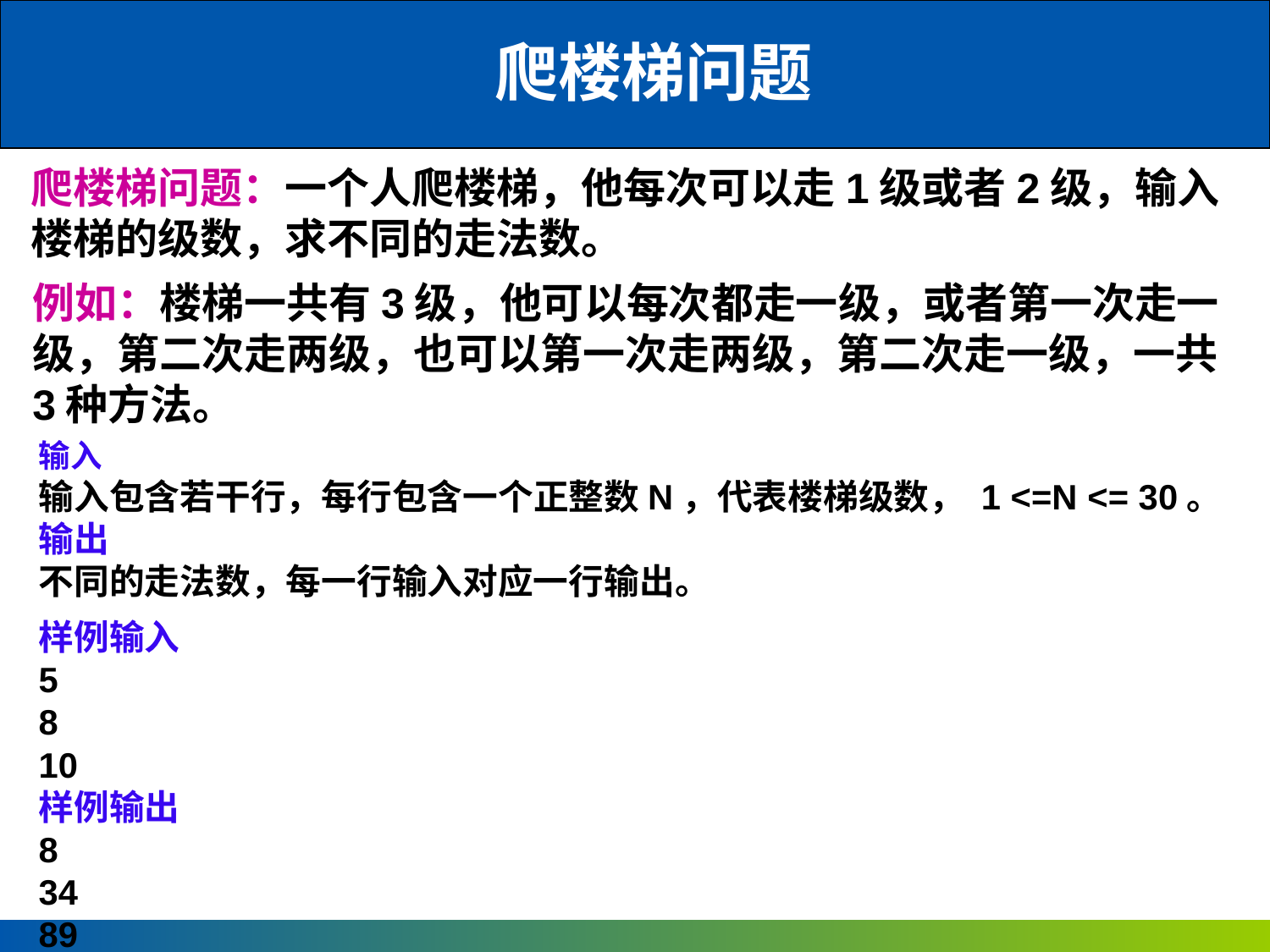

爬楼梯问题
爬楼梯问题：一个人爬楼梯，他每次可以走1级或者2级，输入楼梯的级数，求不同的走法数。
例如：楼梯一共有3级，他可以每次都走一级，或者第一次走一级，第二次走两级，也可以第一次走两级，第二次走一级，一共3种方法。
输入
输入包含若干行，每行包含一个正整数N，代表楼梯级数， 1 <=N <= 30。
输出
不同的走法数，每一行输入对应一行输出。
样例输入
5
8
10
样例输出
8
34
89